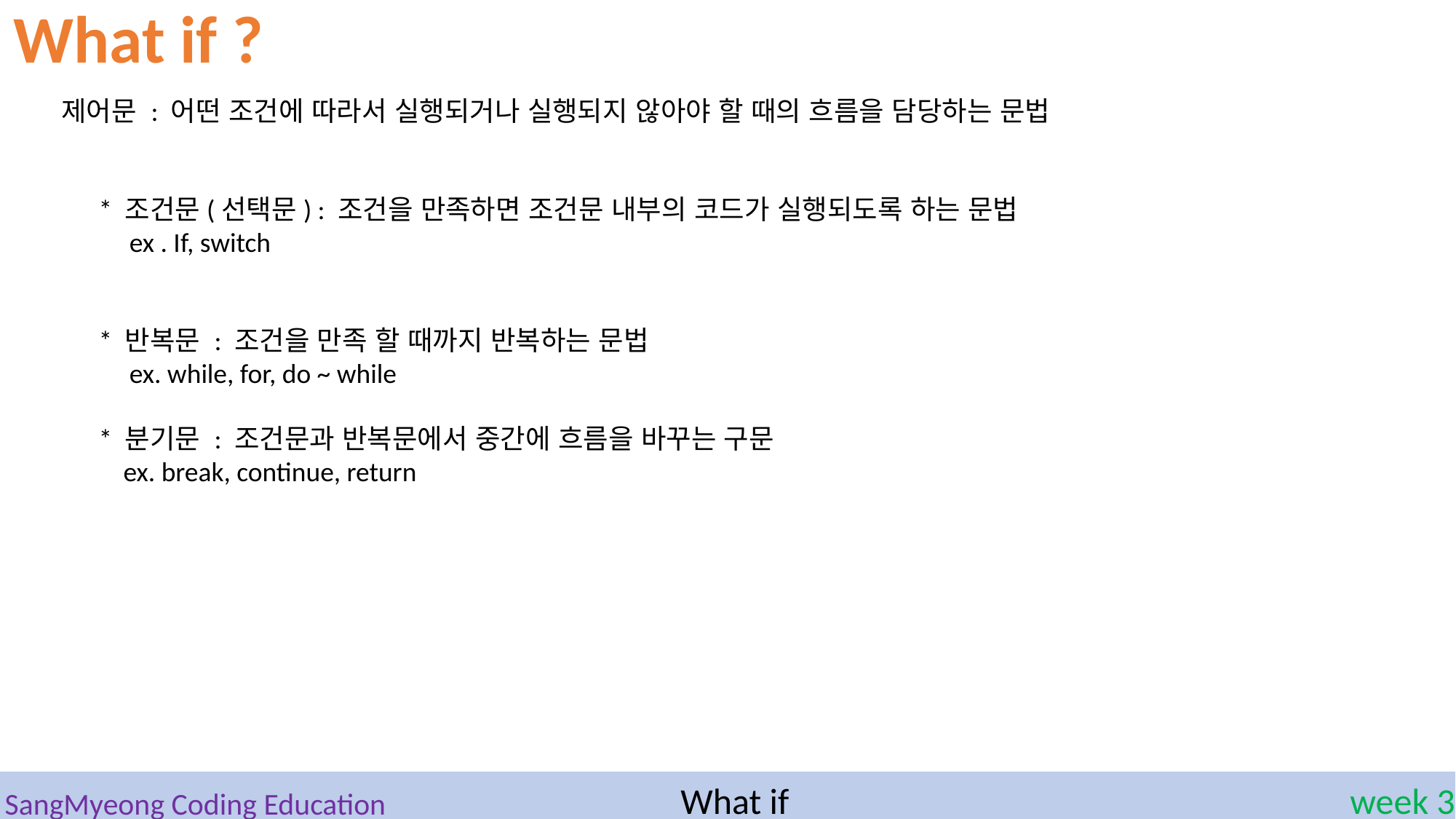

What if ?
제어문 : 어떤 조건에 따라서 실행되거나 실행되지 않아야 할 때의 흐름을 담당하는 문법

      * 조건문(선택문) : 조건을 만족하면 조건문 내부의 코드가 실행되도록 하는 문법
           ex . If, switch

      * 반복문 : 조건을 만족 할 때까지 반복하는 문법
           ex. while, for, do ~ while

      * 분기문 : 조건문과 반복문에서 중간에 흐름을 바꾸는 구문
          ex. break, continue, return

What if
# SangMyeong Coding Education
week 3